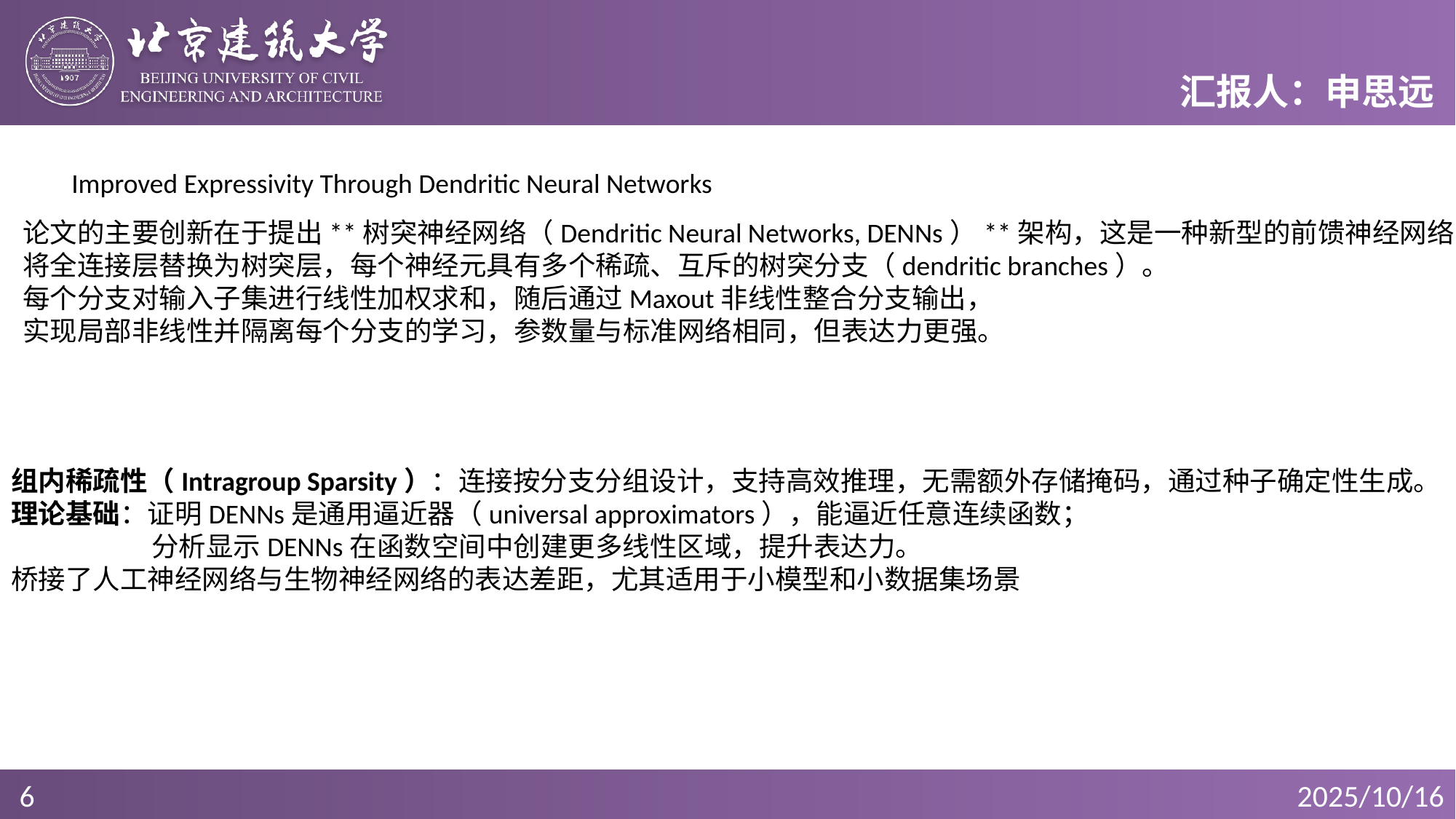

Improved Expressivity Through Dendritic Neural Networks
论文的主要创新在于提出**树突神经网络（Dendritic Neural Networks, DENNs）**架构，这是一种新型的前馈神经网络，
将全连接层替换为树突层，每个神经元具有多个稀疏、互斥的树突分支（dendritic branches）。
每个分支对输入子集进行线性加权求和，随后通过Maxout非线性整合分支输出，
实现局部非线性并隔离每个分支的学习，参数量与标准网络相同，但表达力更强。
组内稀疏性（Intragroup Sparsity）：连接按分支分组设计，支持高效推理，无需额外存储掩码，通过种子确定性生成。
理论基础：证明DENNs是通用逼近器（universal approximators），能逼近任意连续函数；
	    分析显示DENNs在函数空间中创建更多线性区域，提升表达力。
桥接了人工神经网络与生物神经网络的表达差距，尤其适用于小模型和小数据集场景